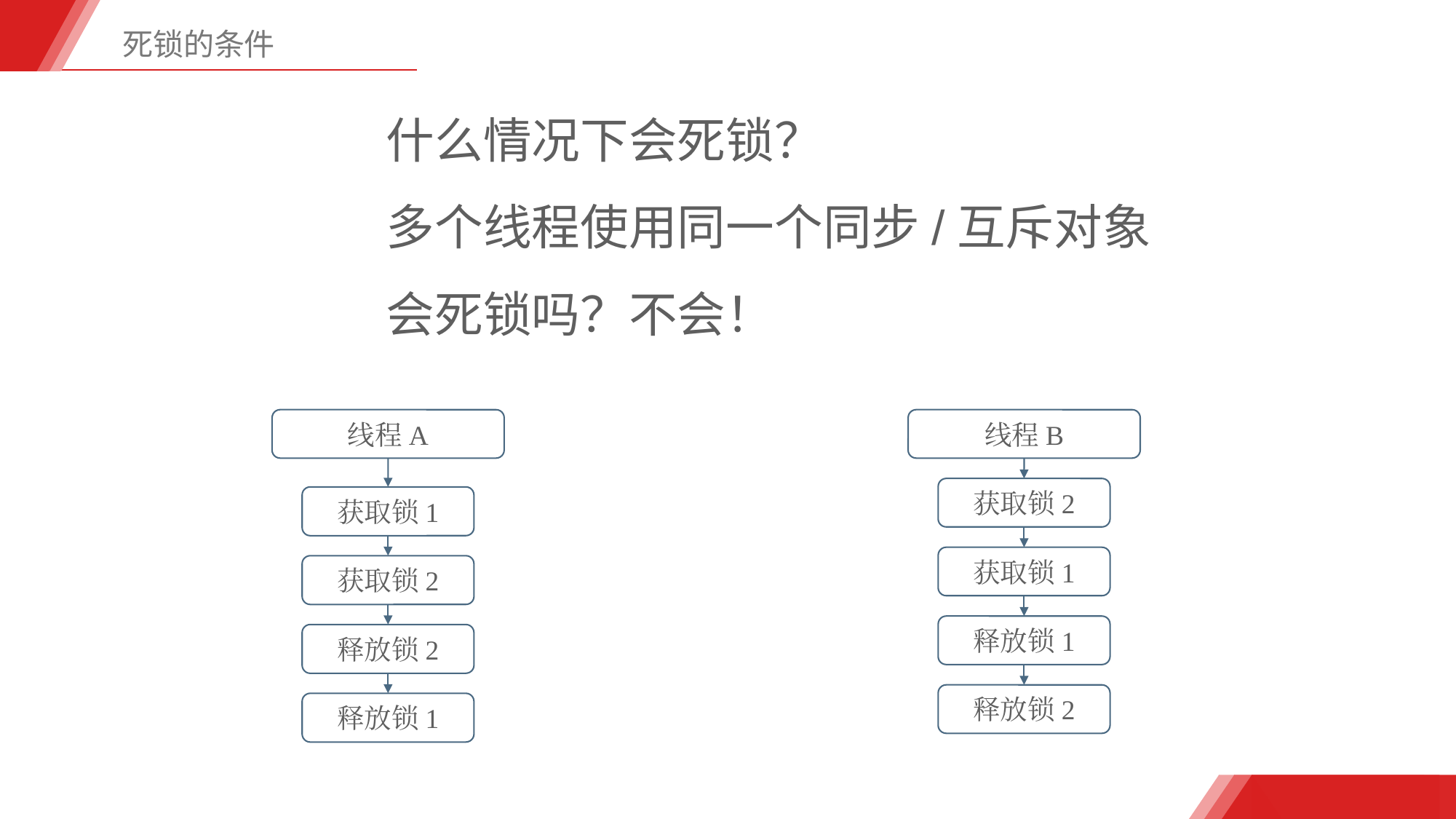

死锁的条件
什么情况下会死锁？
多个线程使用同一个同步/互斥对象会死锁吗？不会！

线程A
线程B
获取锁2
获取锁1
获取锁1
获取锁2
释放锁1
释放锁2
释放锁2
释放锁1